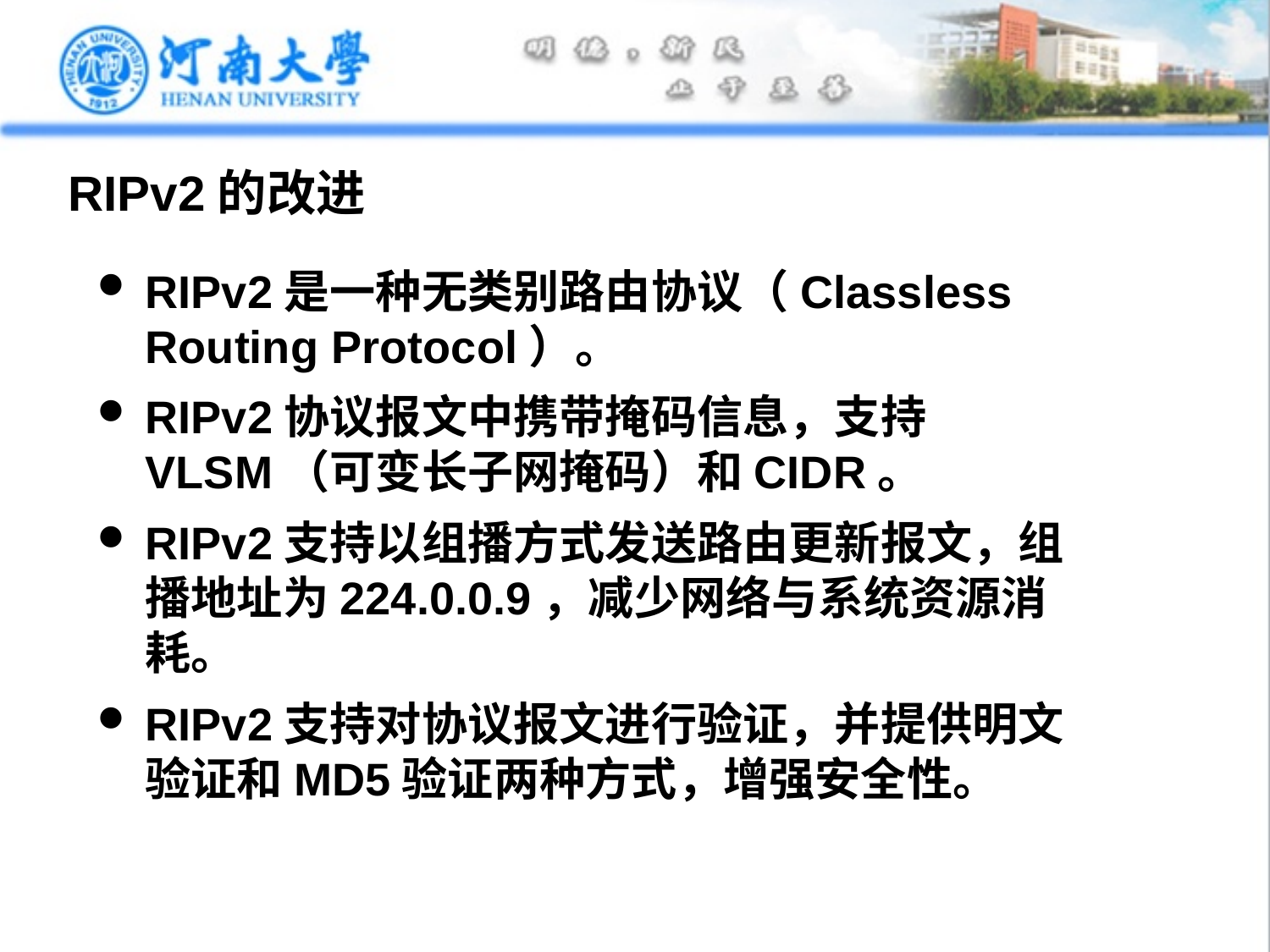

# RIPv2的改进
RIPv2是一种无类别路由协议（Classless Routing Protocol）。
RIPv2协议报文中携带掩码信息，支持VLSM（可变长子网掩码）和CIDR。
RIPv2支持以组播方式发送路由更新报文，组播地址为224.0.0.9，减少网络与系统资源消耗。
RIPv2支持对协议报文进行验证，并提供明文验证和MD5验证两种方式，增强安全性。